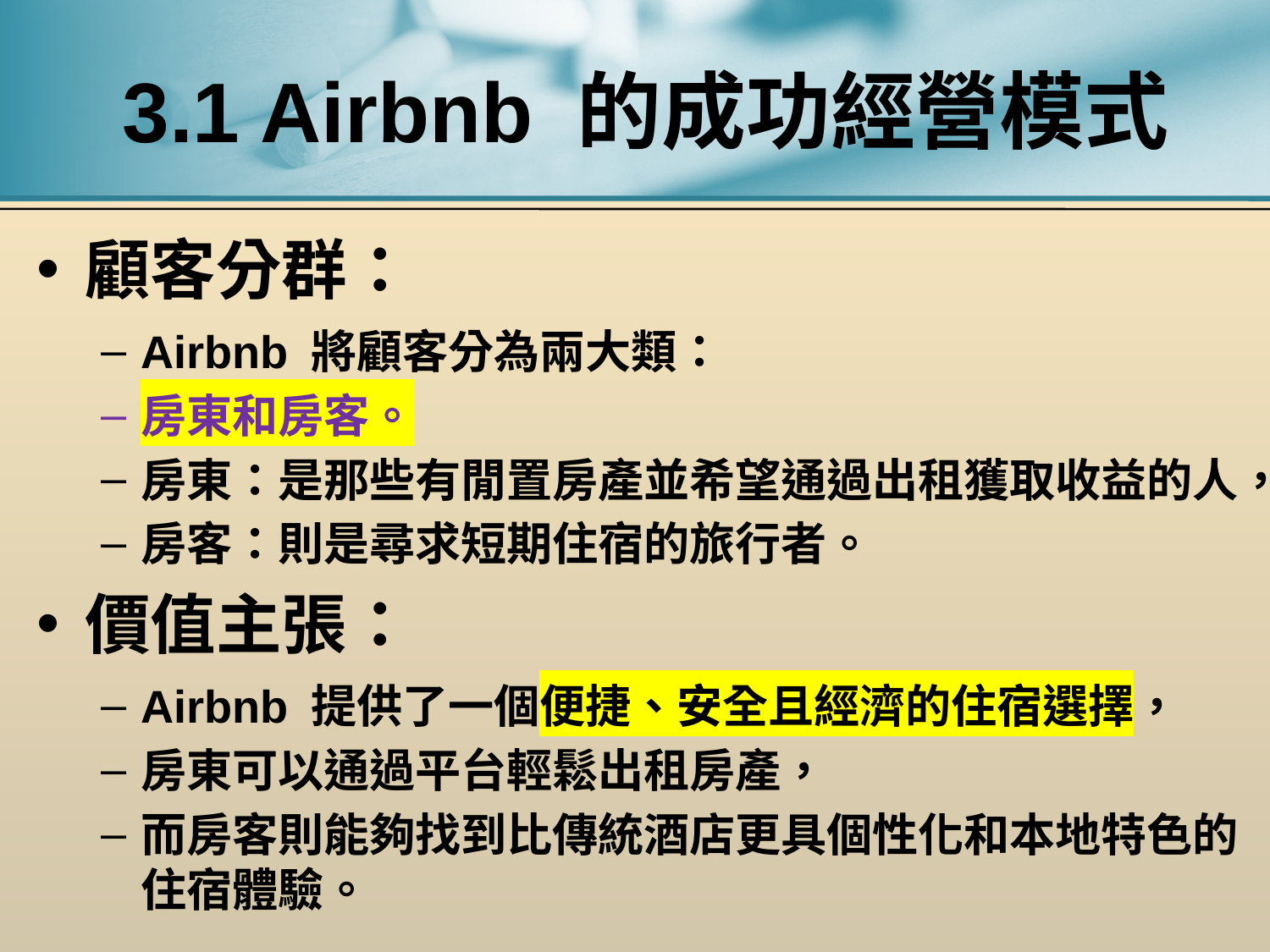

# 3.1 Airbnb 的成功經營模式
顧客分群：
Airbnb 將顧客分為兩大類：
房東和房客。
房東：是那些有閒置房產並希望通過出租獲取收益的人，
房客：則是尋求短期住宿的旅行者。
價值主張：
Airbnb 提供了一個便捷、安全且經濟的住宿選擇，
房東可以通過平台輕鬆出租房產，
而房客則能夠找到比傳統酒店更具個性化和本地特色的住宿體驗。